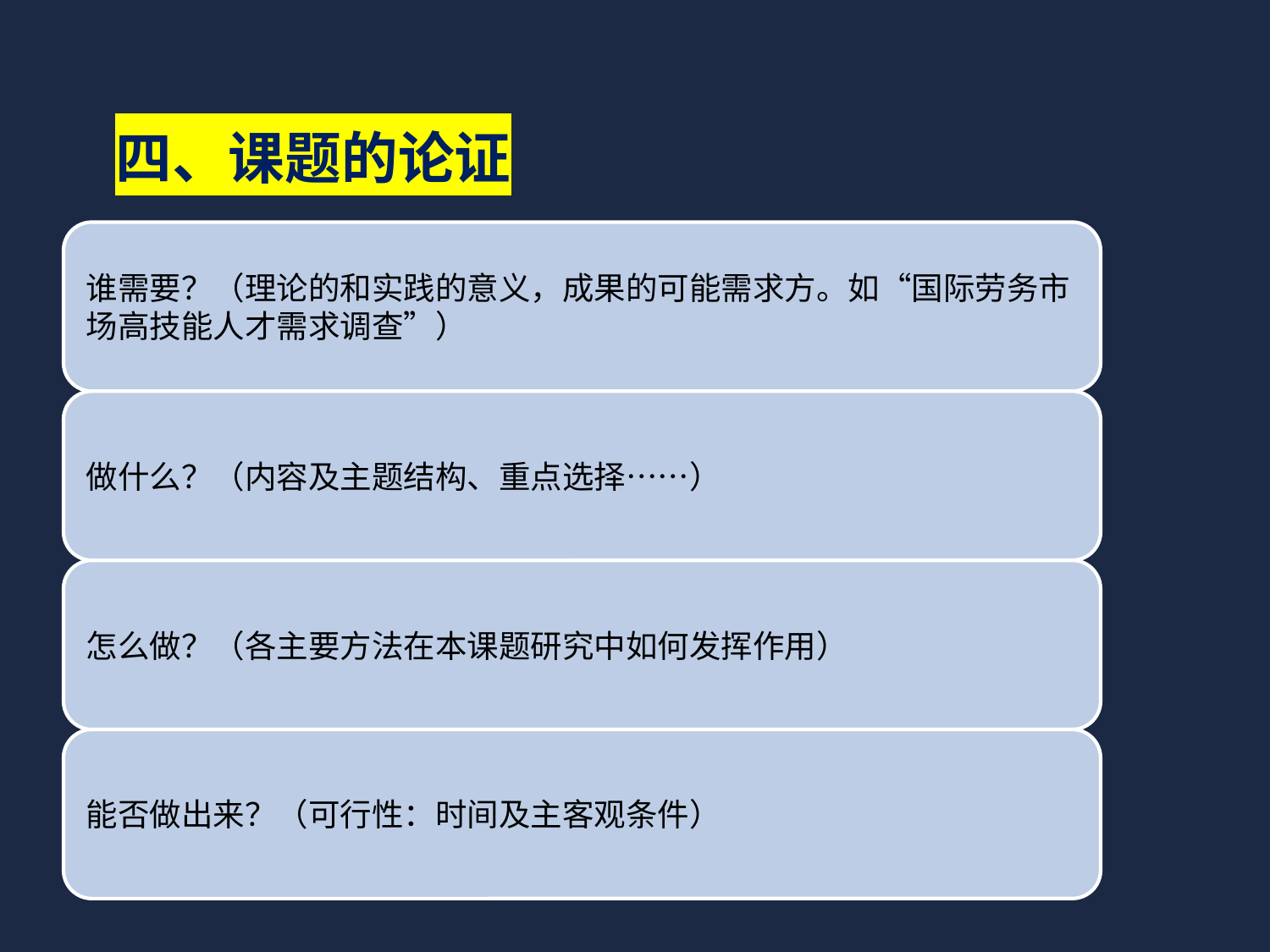

四、课题的论证
谁需要？（理论的和实践的意义，成果的可能需求方。如“国际劳务市场高技能人才需求调查”）
做什么？（内容及主题结构、重点选择……）
怎么做？（各主要方法在本课题研究中如何发挥作用）
能否做出来？（可行性：时间及主客观条件）